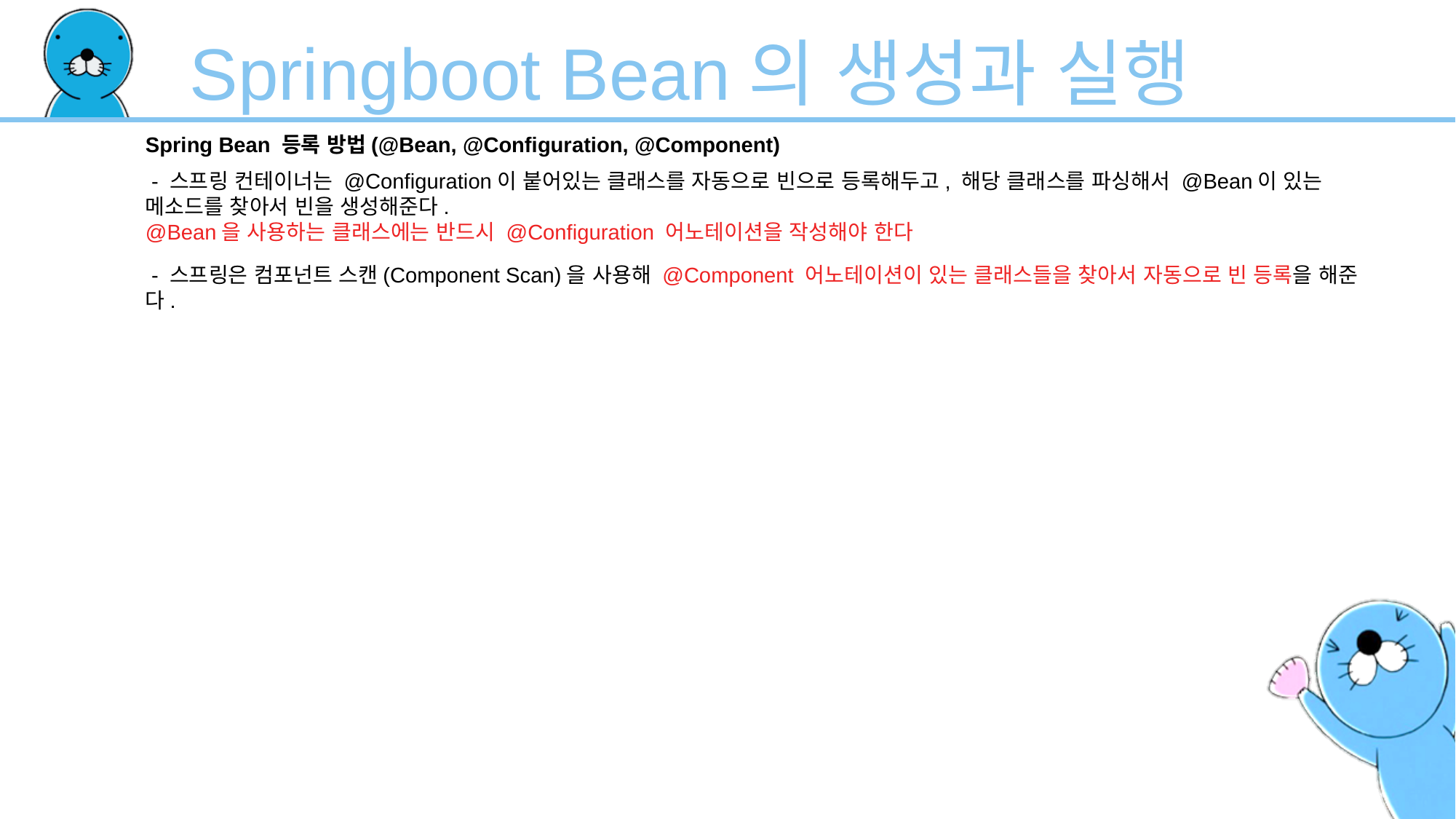

Springboot Bean의 생성과 실행
Spring Bean 등록 방법(@Bean, @Configuration, @Component)
 - 스프링 컨테이너는 @Configuration이 붙어있는 클래스를 자동으로 빈으로 등록해두고, 해당 클래스를 파싱해서 @Bean이 있는 메소드를 찾아서 빈을 생성해준다.
@Bean을 사용하는 클래스에는 반드시 @Configuration 어노테이션을 작성해야 한다
 - 스프링은 컴포넌트 스캔(Component Scan)을 사용해 @Component 어노테이션이 있는 클래스들을 찾아서 자동으로 빈 등록을 해준다.